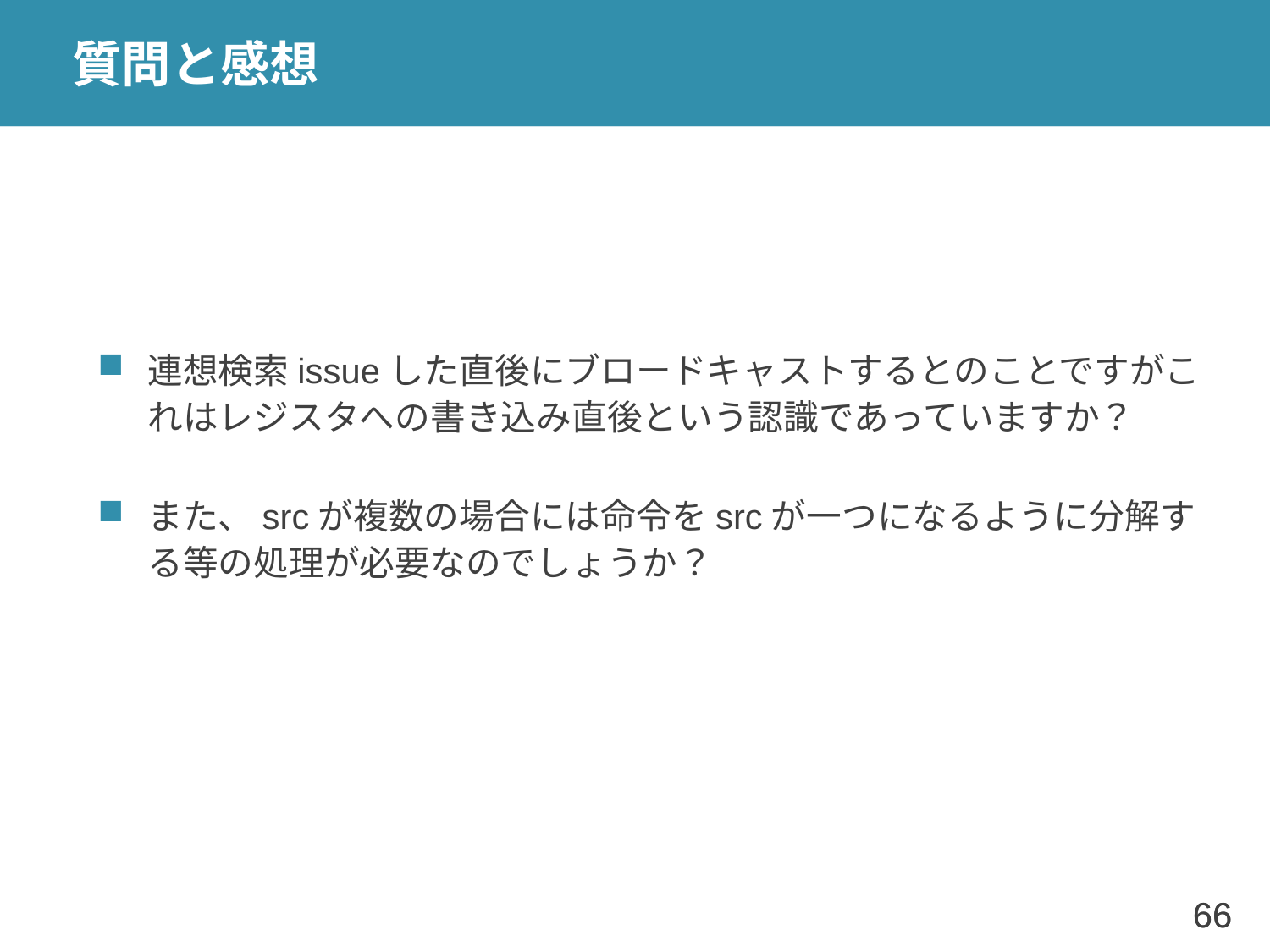

# 質問と感想
連想検索issueした直後にブロードキャストするとのことですがこれはレジスタへの書き込み直後という認識であっていますか？
また、srcが複数の場合には命令をsrcが一つになるように分解する等の処理が必要なのでしょうか？